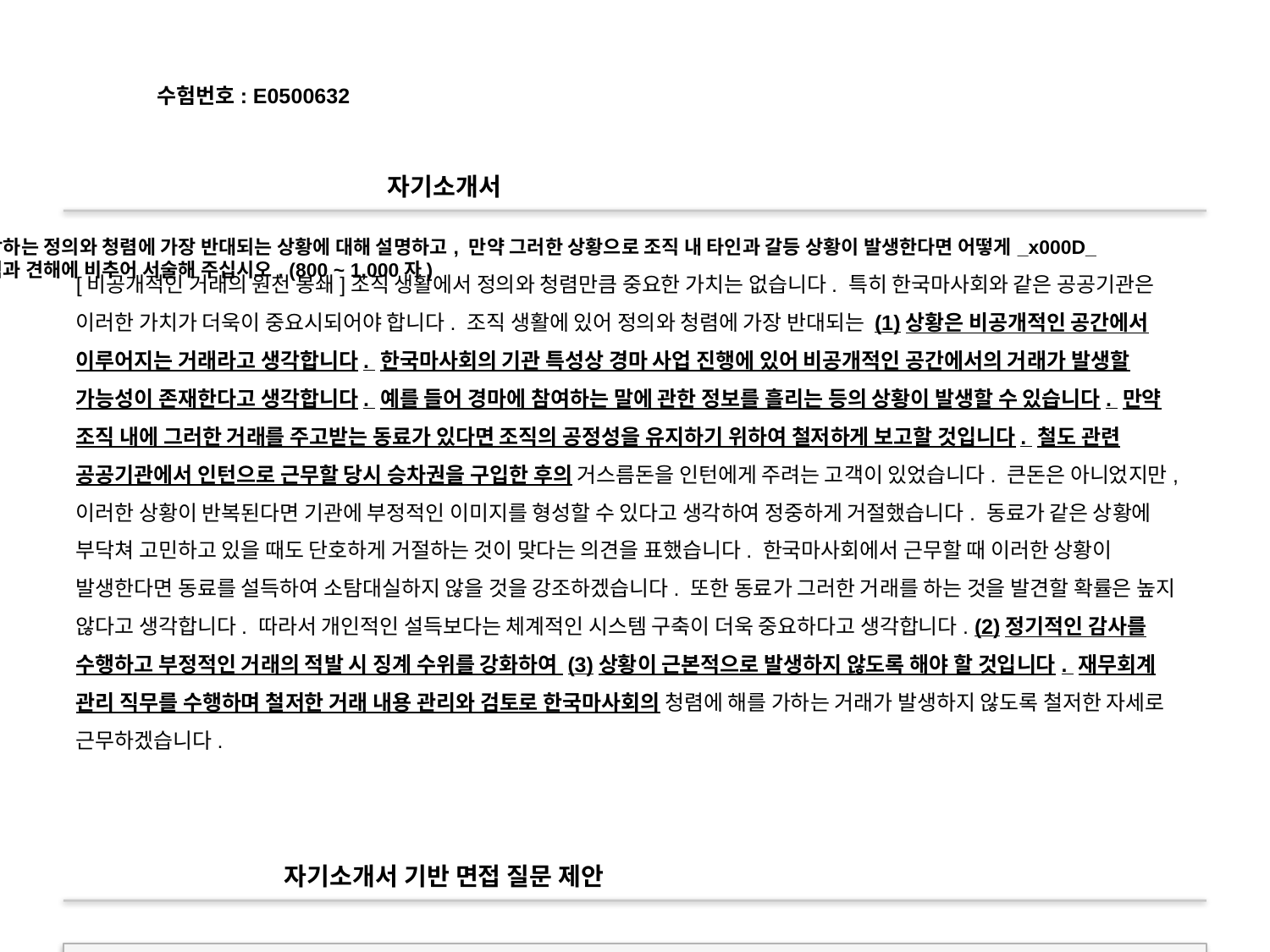

수험번호: E0500632
#

자기소개서

조직 생활에서 본인이 생각하는 정의와 청렴에 가장 반대되는 상황에 대해 설명하고, 만약 그러한 상황으로 조직 내 타인과 갈등 상황이 발생한다면 어떻게_x000D_
대처할 것인지 본인의 경험과 견해에 비추어 서술해 주십시오. (800 ~ 1,000자)

[비공개적인 거래의 원천 봉쇄]조직 생활에서 정의와 청렴만큼 중요한 가치는 없습니다. 특히 한국마사회와 같은 공공기관은 이러한 가치가 더욱이 중요시되어야 합니다. 조직 생활에 있어 정의와 청렴에 가장 반대되는 (1)상황은 비공개적인 공간에서 이루어지는 거래라고 생각합니다. 한국마사회의 기관 특성상 경마 사업 진행에 있어 비공개적인 공간에서의 거래가 발생할 가능성이 존재한다고 생각합니다. 예를 들어 경마에 참여하는 말에 관한 정보를 흘리는 등의 상황이 발생할 수 있습니다. 만약 조직 내에 그러한 거래를 주고받는 동료가 있다면 조직의 공정성을 유지하기 위하여 철저하게 보고할 것입니다. 철도 관련 공공기관에서 인턴으로 근무할 당시 승차권을 구입한 후의 거스름돈을 인턴에게 주려는 고객이 있었습니다. 큰돈은 아니었지만, 이러한 상황이 반복된다면 기관에 부정적인 이미지를 형성할 수 있다고 생각하여 정중하게 거절했습니다. 동료가 같은 상황에 부닥쳐 고민하고 있을 때도 단호하게 거절하는 것이 맞다는 의견을 표했습니다. 한국마사회에서 근무할 때 이러한 상황이 발생한다면 동료를 설득하여 소탐대실하지 않을 것을 강조하겠습니다. 또한 동료가 그러한 거래를 하는 것을 발견할 확률은 높지 않다고 생각합니다. 따라서 개인적인 설득보다는 체계적인 시스템 구축이 더욱 중요하다고 생각합니다. (2)정기적인 감사를 수행하고 부정적인 거래의 적발 시 징계 수위를 강화하여 (3)상황이 근본적으로 발생하지 않도록 해야 할 것입니다. 재무회계 관리 직무를 수행하며 철저한 거래 내용 관리와 검토로 한국마사회의 청렴에 해를 가하는 거래가 발생하지 않도록 철저한 자세로 근무하겠습니다.

자기소개서 기반 면접 질문 제안

(1) 정의와 청렴의 중요성을 인턴 경험에서 어떻게 실천했나요?
(2) 한국마사회에서 체계적인 시스템 구축을 위해 구체적으로 어떤 방안을 제시하시겠습니까?
(3) 비공개 거래를 방지하기 위한 정기 감사의 핵심 요소는 무엇이어야 하나요?